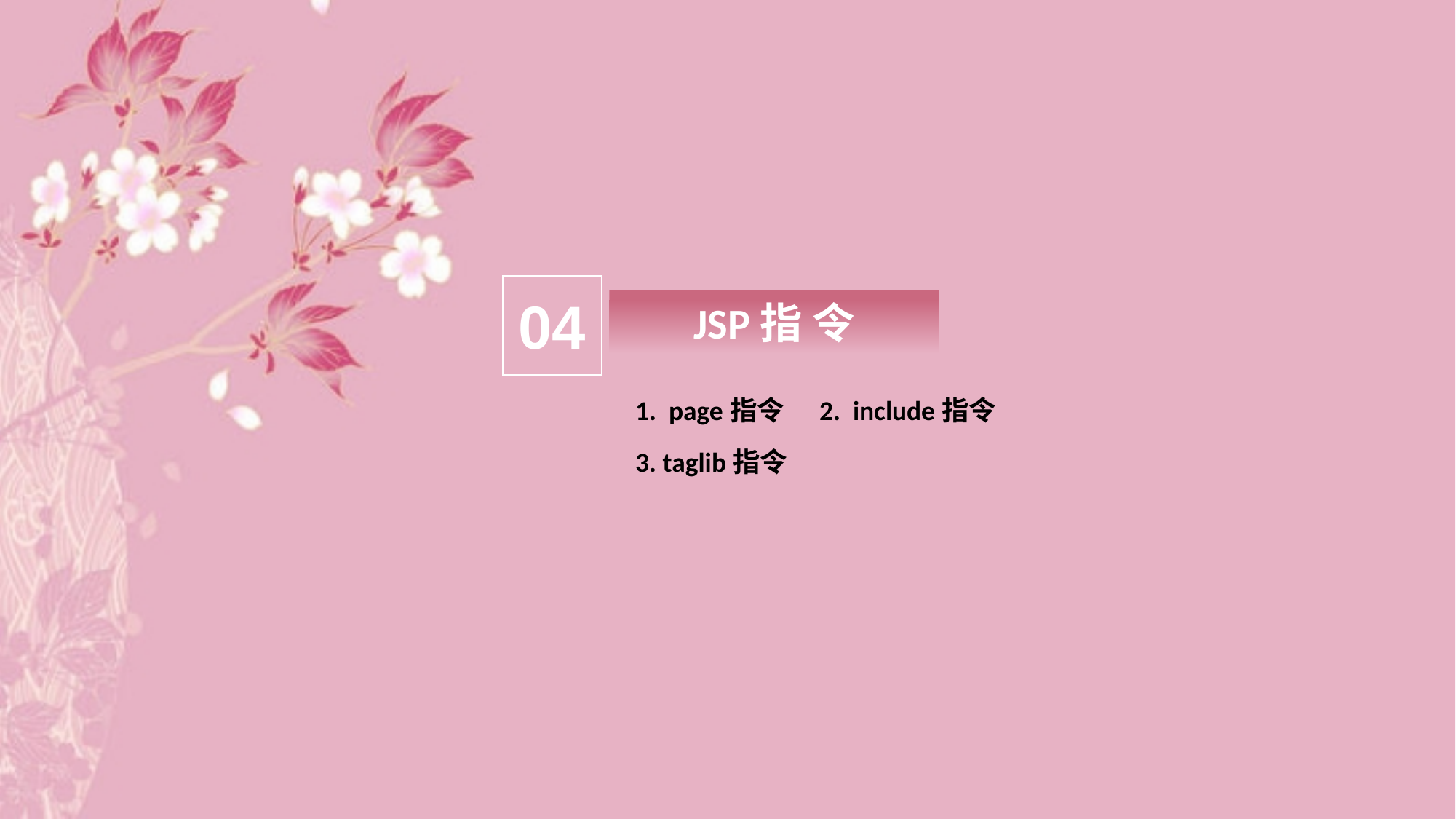

04
JSP指 令
1.  page指令
2.  include指令
3. taglib指令